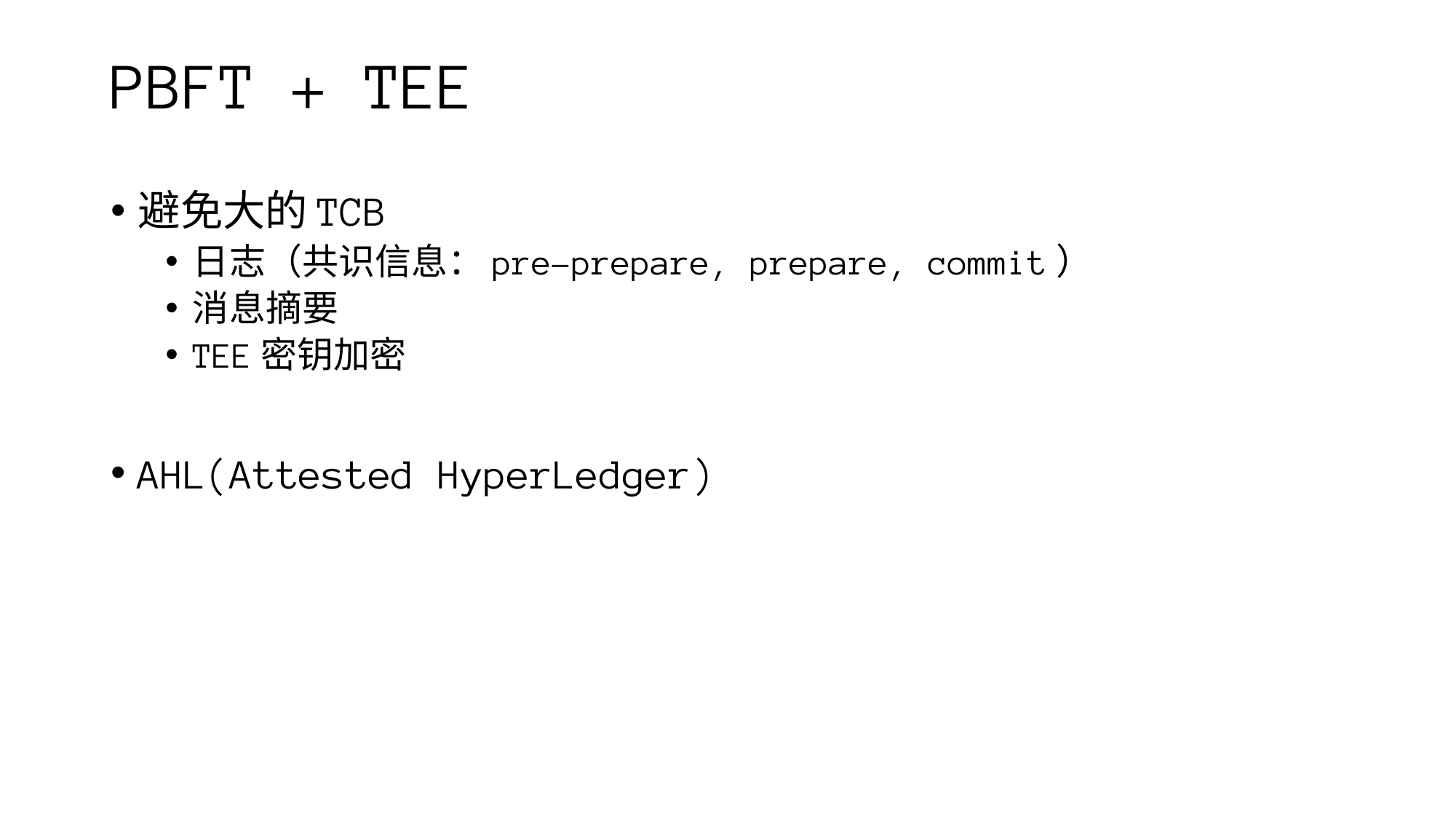

# PBFT + TEE
避免大的TCB
日志（共识信息：pre-prepare, prepare, commit）
消息摘要
TEE密钥加密

AHL(Attested HyperLedger)